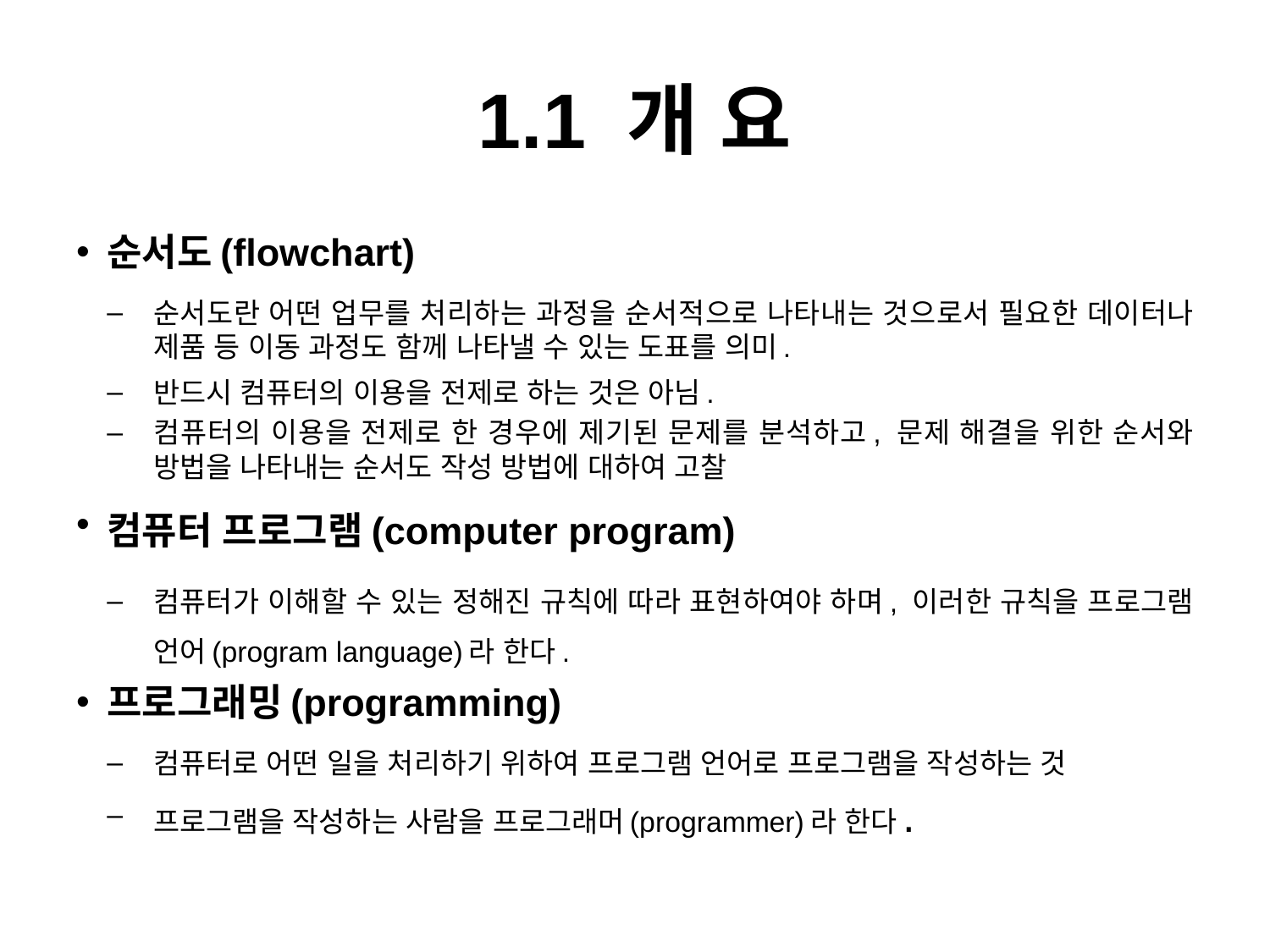

# 1.1 개 요
 순서도(flowchart)
순서도란 어떤 업무를 처리하는 과정을 순서적으로 나타내는 것으로서 필요한 데이터나 제품 등 이동 과정도 함께 나타낼 수 있는 도표를 의미.
반드시 컴퓨터의 이용을 전제로 하는 것은 아님.
컴퓨터의 이용을 전제로 한 경우에 제기된 문제를 분석하고, 문제 해결을 위한 순서와 방법을 나타내는 순서도 작성 방법에 대하여 고찰
 컴퓨터 프로그램(computer program)
컴퓨터가 이해할 수 있는 정해진 규칙에 따라 표현하여야 하며, 이러한 규칙을 프로그램 언어(program language)라 한다.
 프로그래밍(programming)
컴퓨터로 어떤 일을 처리하기 위하여 프로그램 언어로 프로그램을 작성하는 것
프로그램을 작성하는 사람을 프로그래머(programmer)라 한다.